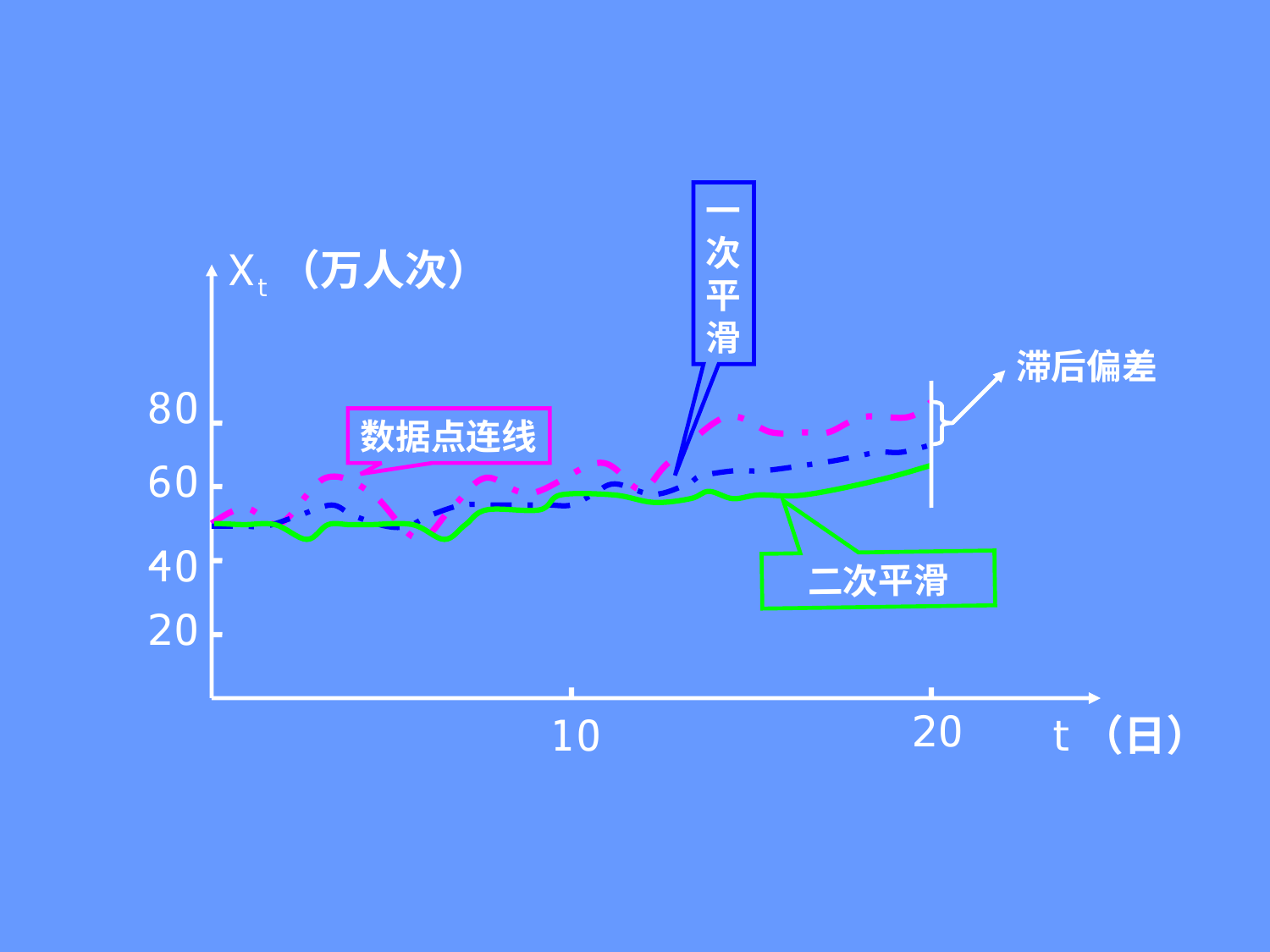

一
次
平
滑
Xt（万人次）

滞后偏差

80

数据点连线

60

40
二次平滑

20

20
10
t（日）